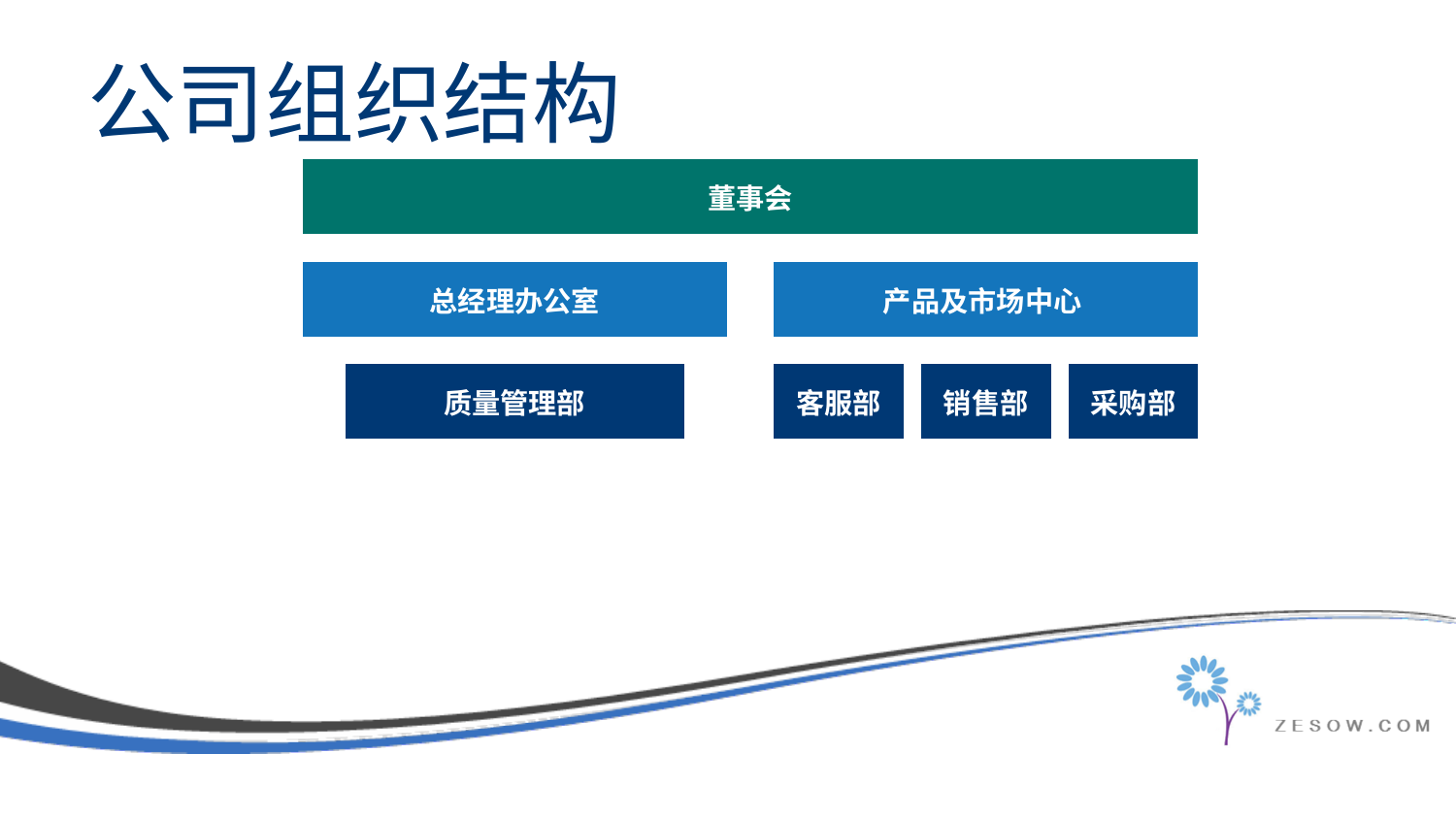

# 公司组织结构
董事会
产品及市场中心
总经理办公室
质量管理部
客服部
销售部
采购部